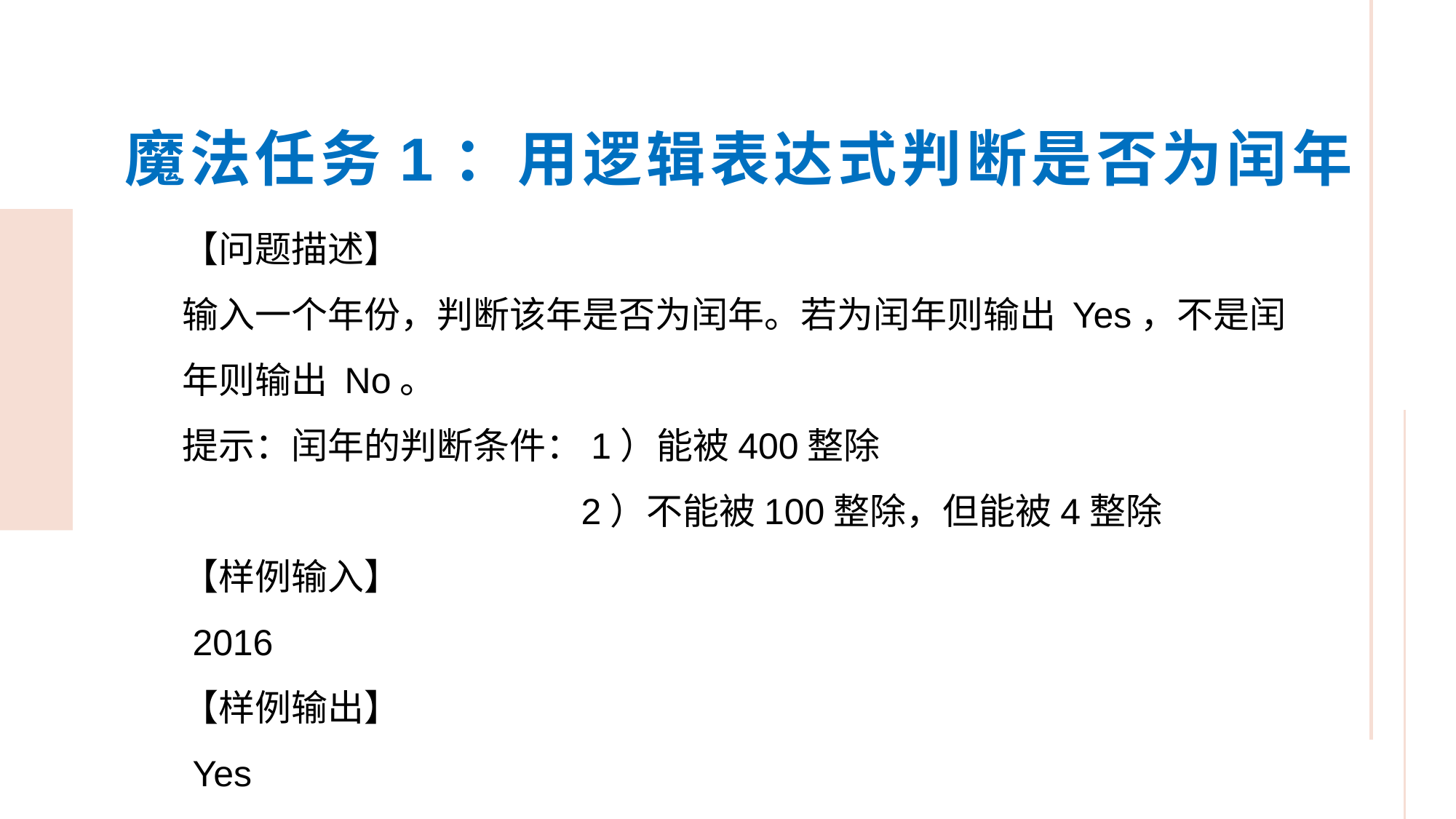

魔法任务1：用逻辑表达式判断是否为闰年
【问题描述】
输入一个年份，判断该年是否为闰年。若为闰年则输出 Yes，不是闰年则输出 No。
提示：闰年的判断条件：1）能被400整除
			       2）不能被100整除，但能被4整除
【样例输入】
 2016
【样例输出】
 Yes